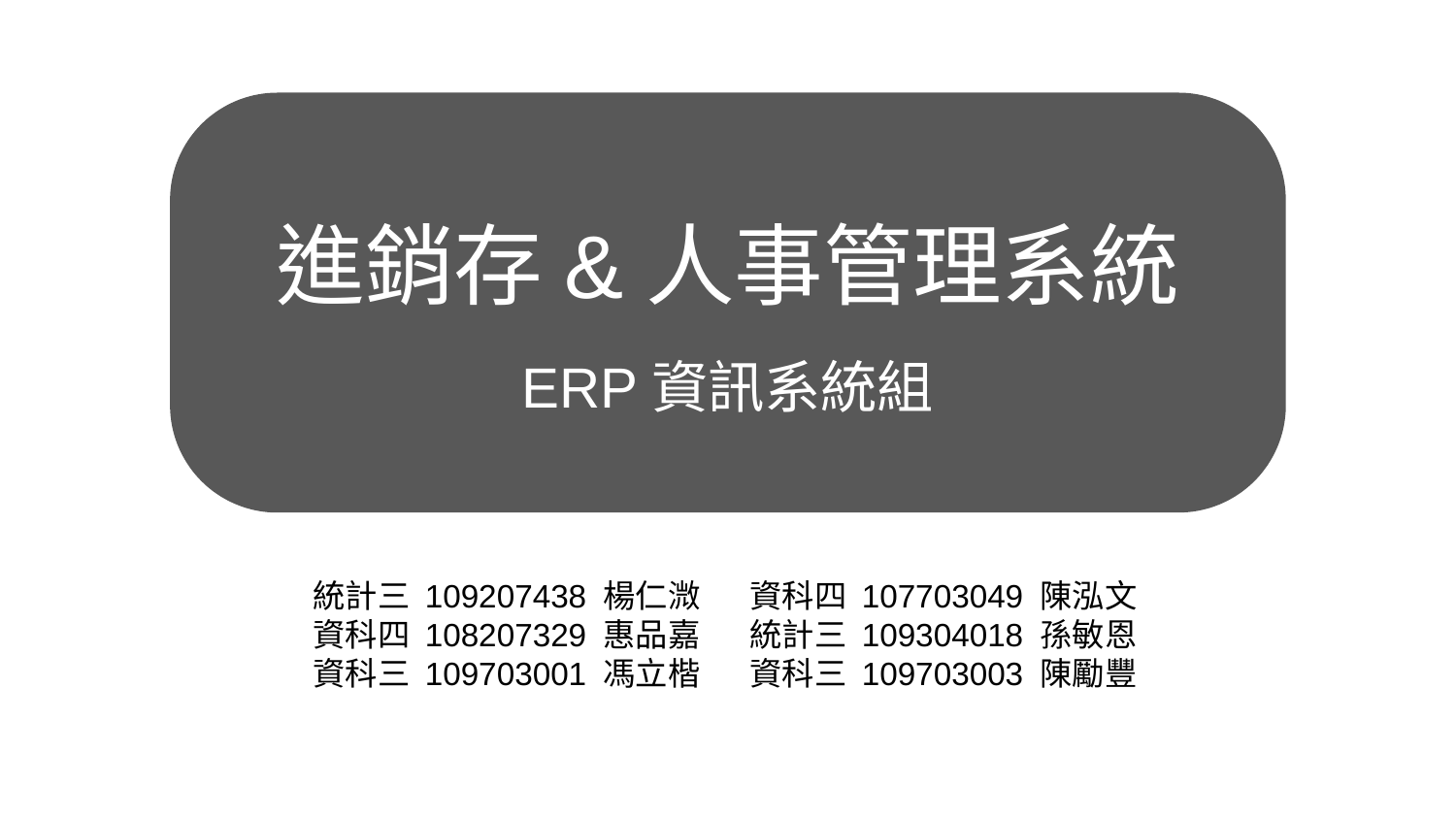

# 進銷存&人事管理系統
ERP資訊系統組
統計三 109207438 楊仁溦	資科四 107703049 陳泓文
資科四 108207329 惠品嘉	統計三 109304018 孫敏恩
資科三 109703001 馮立楷	資科三 109703003 陳勵豐